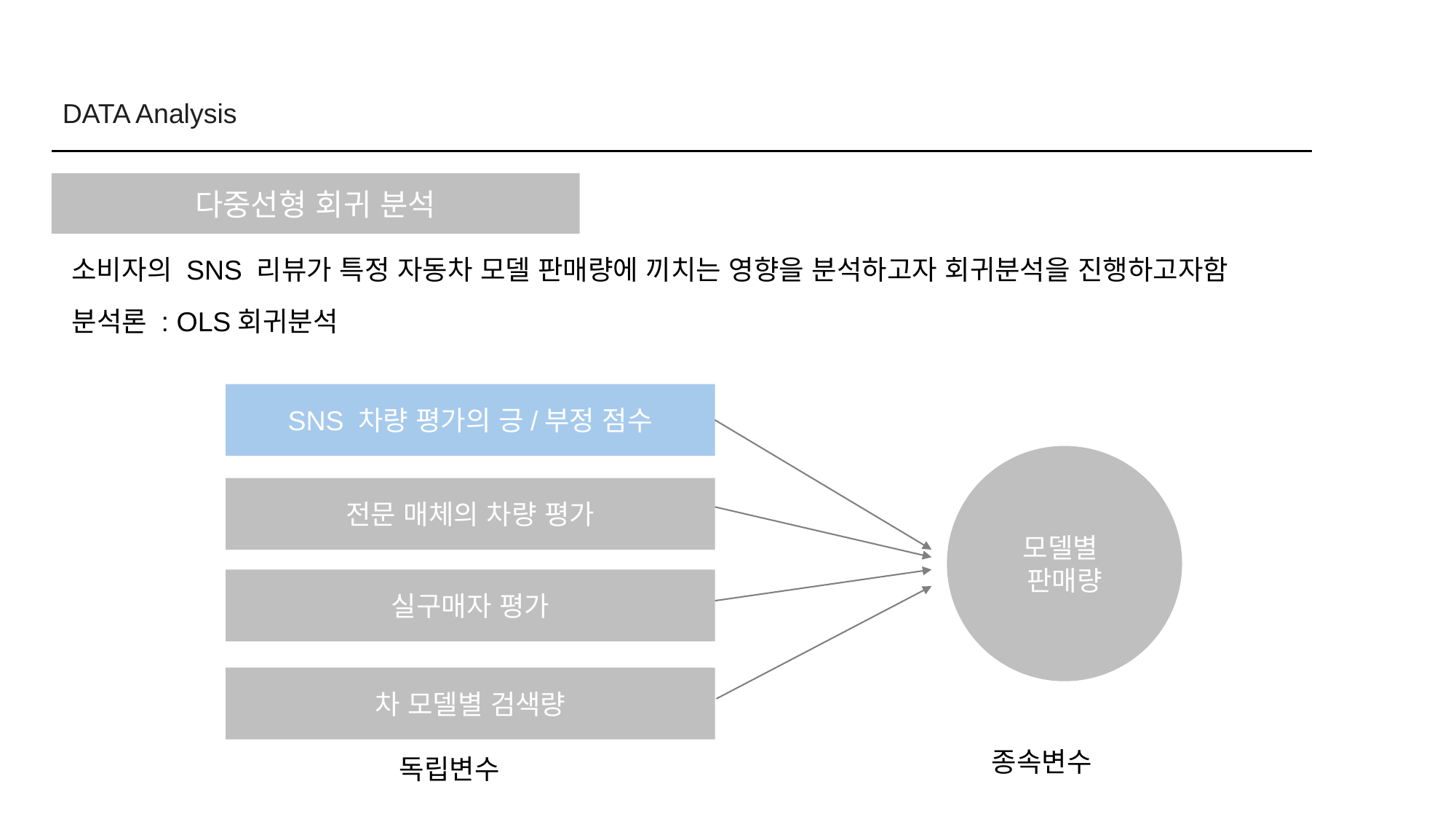

DATA Analysis
다중선형 회귀 분석
소비자의 SNS 리뷰가 특정 자동차 모델 판매량에 끼치는 영향을 분석하고자 회귀분석을 진행하고자함
분석론 : OLS회귀분석
SNS 차량 평가의 긍/부정 점수
모델별
판매량
전문 매체의 차량 평가
실구매자 평가
차 모델별 검색량
종속변수
독립변수